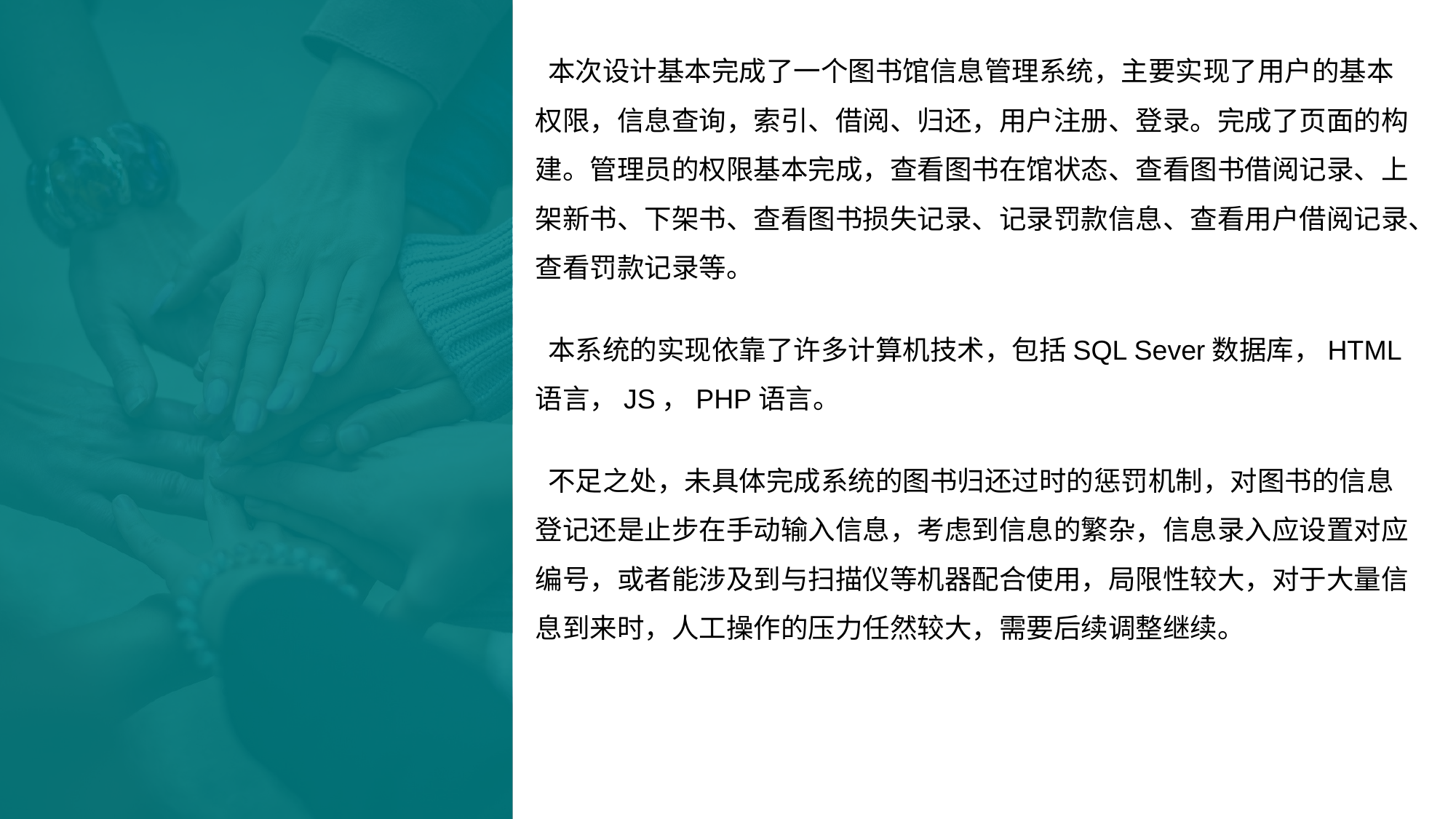

本次设计基本完成了一个图书馆信息管理系统，主要实现了用户的基本权限，信息查询，索引、借阅、归还，用户注册、登录。完成了页面的构建。管理员的权限基本完成，查看图书在馆状态、查看图书借阅记录、上架新书、下架书、查看图书损失记录、记录罚款信息、查看用户借阅记录、查看罚款记录等。

 本系统的实现依靠了许多计算机技术，包括SQL Sever数据库，HTML语言，JS，PHP语言。

 不足之处，未具体完成系统的图书归还过时的惩罚机制，对图书的信息登记还是止步在手动输入信息，考虑到信息的繁杂，信息录入应设置对应编号，或者能涉及到与扫描仪等机器配合使用，局限性较大，对于大量信息到来时，人工操作的压力任然较大，需要后续调整继续。